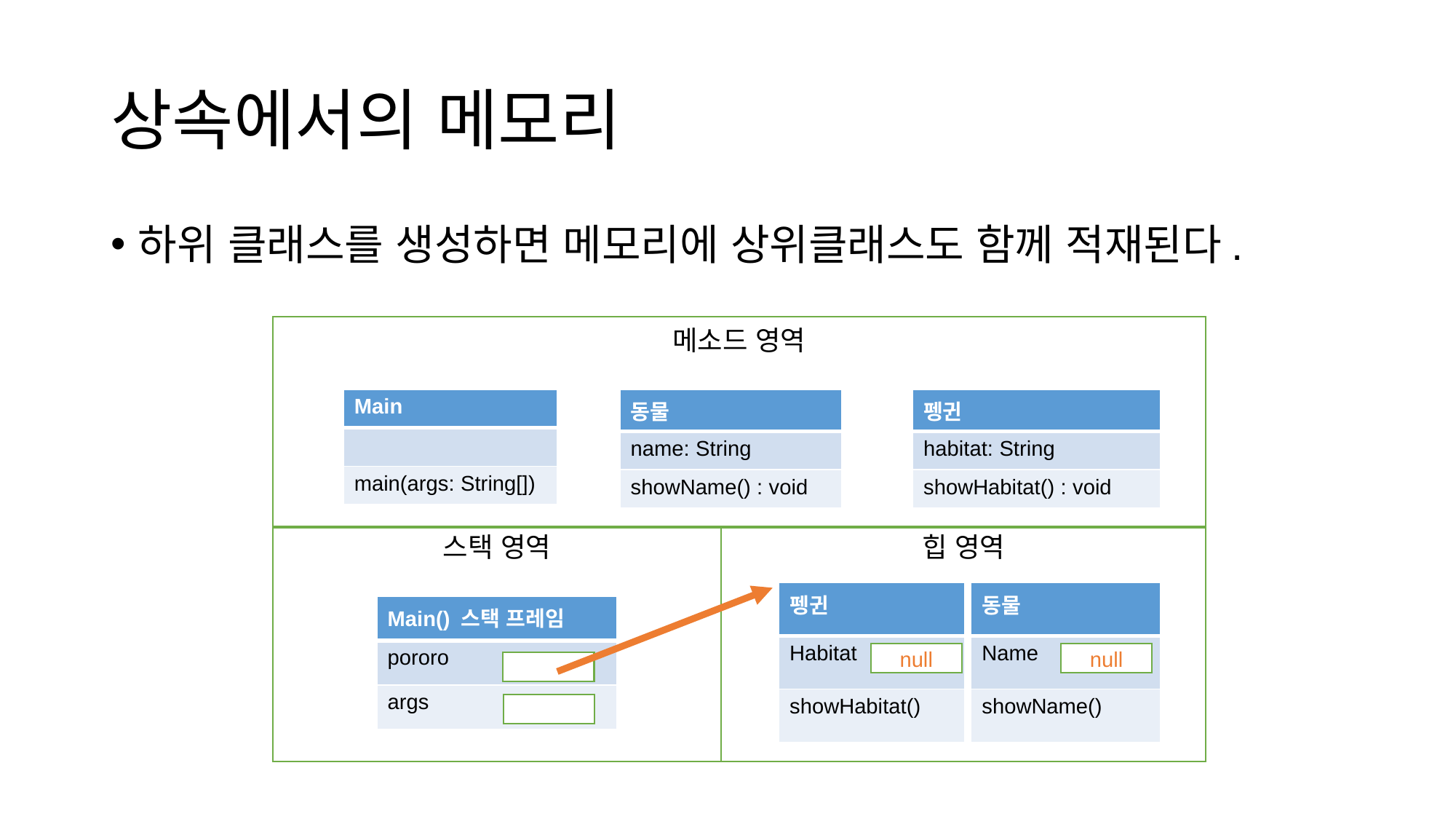

# 상속에서의 메모리
하위 클래스를 생성하면 메모리에 상위클래스도 함께 적재된다.
메소드 영역

| Main |
| --- |
|  |
| main(args: String[]) |
| 동물 |
| --- |
| name: String |
| showName() : void |
| 펭귄 |
| --- |
| habitat: String |
| showHabitat() : void |
힙 영역

스택 영역

| 펭귄 |
| --- |
| Habitat |
| showHabitat() |
| 동물 |
| --- |
| Name |
| showName() |
| Main() 스택 프레임 |
| --- |
| pororo |
| args |
null
null